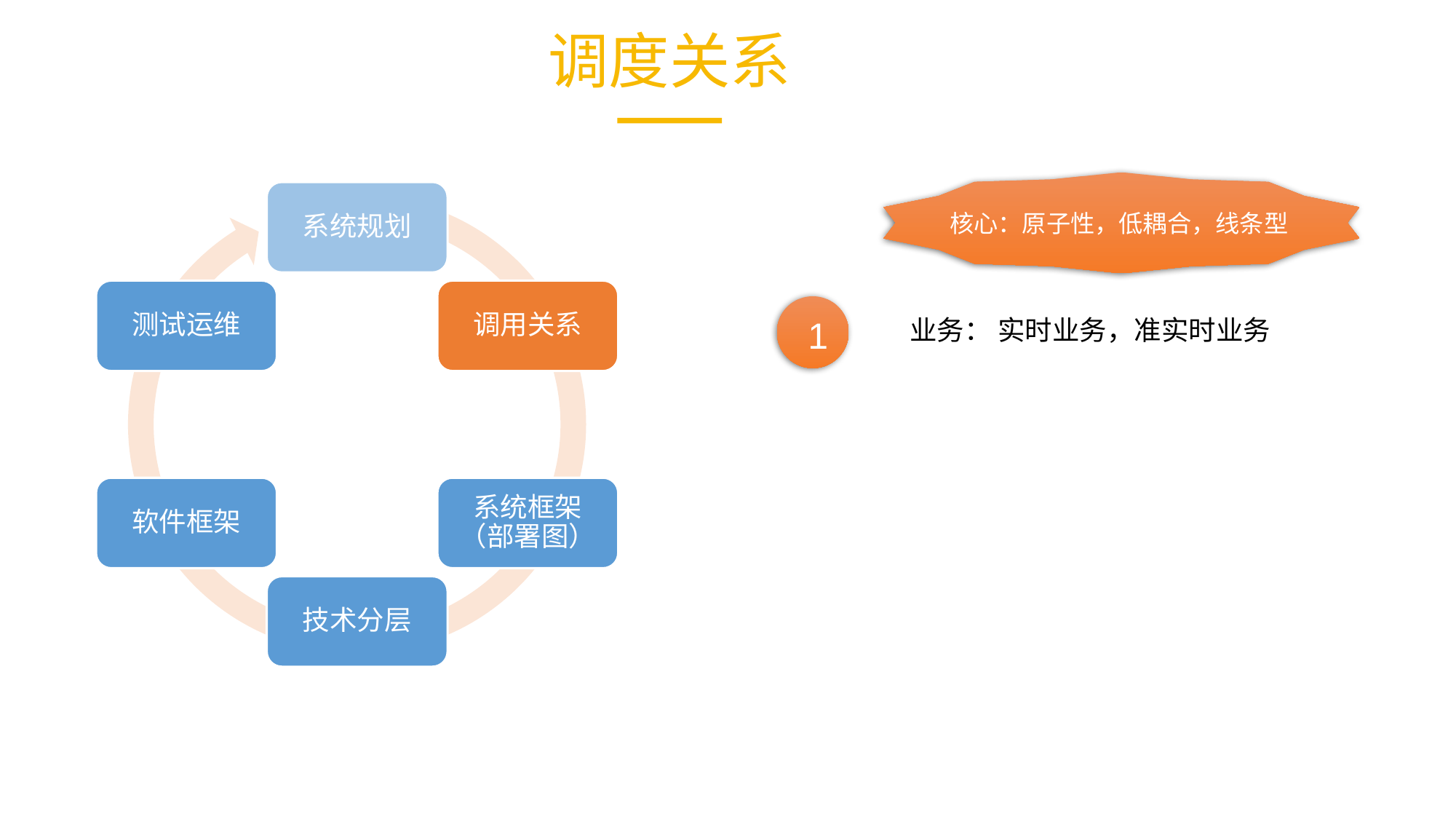

调度关系

核心：原子性，低耦合，线条型

系统规划
测试运维
调用关系
软件框架
系统框架（部署图）
技术分层

1
业务： 实时业务，准实时业务